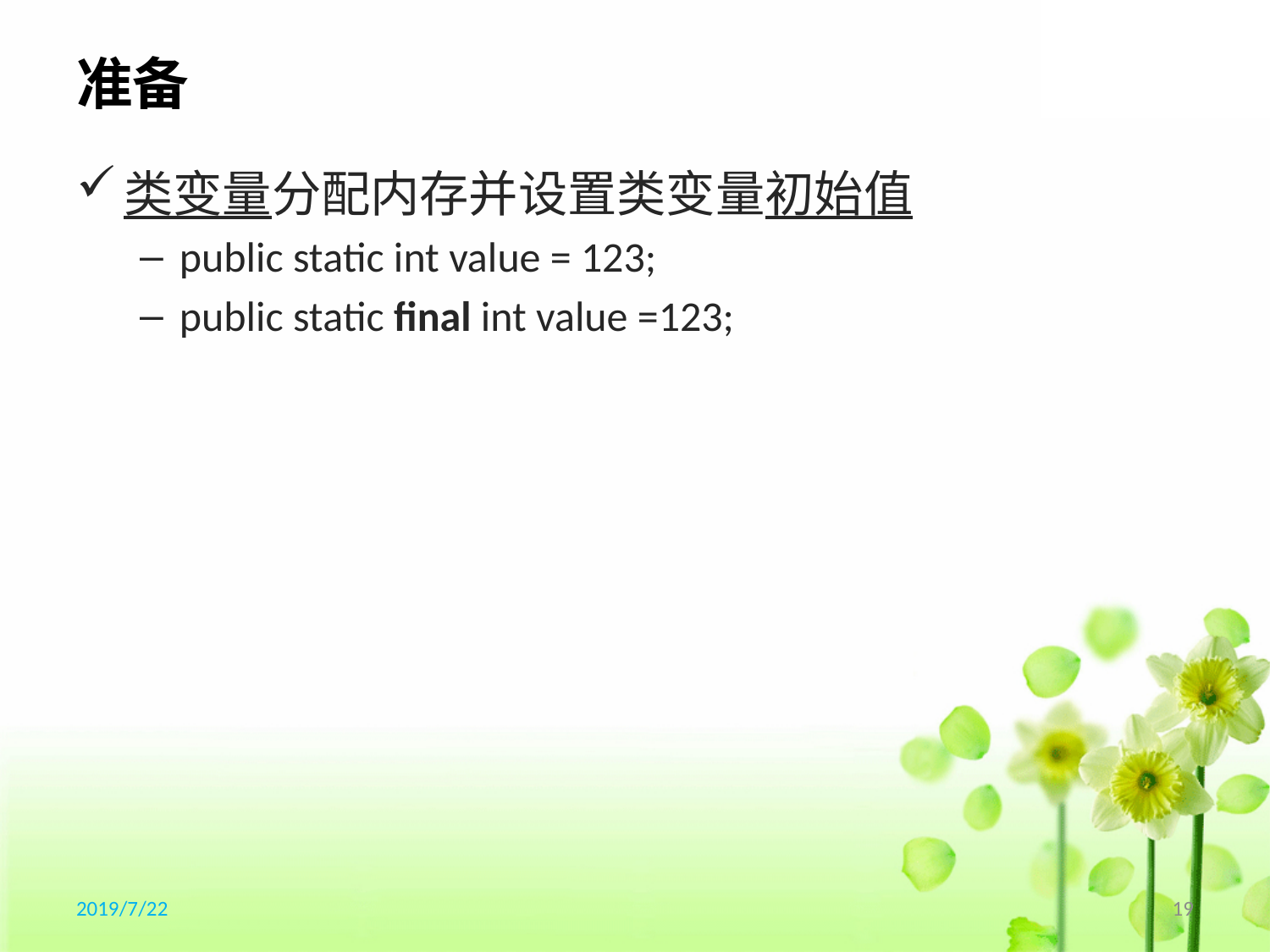

# 准备
类变量分配内存并设置类变量初始值
public static int value = 123;
public static final int value =123;
2019/7/22
19